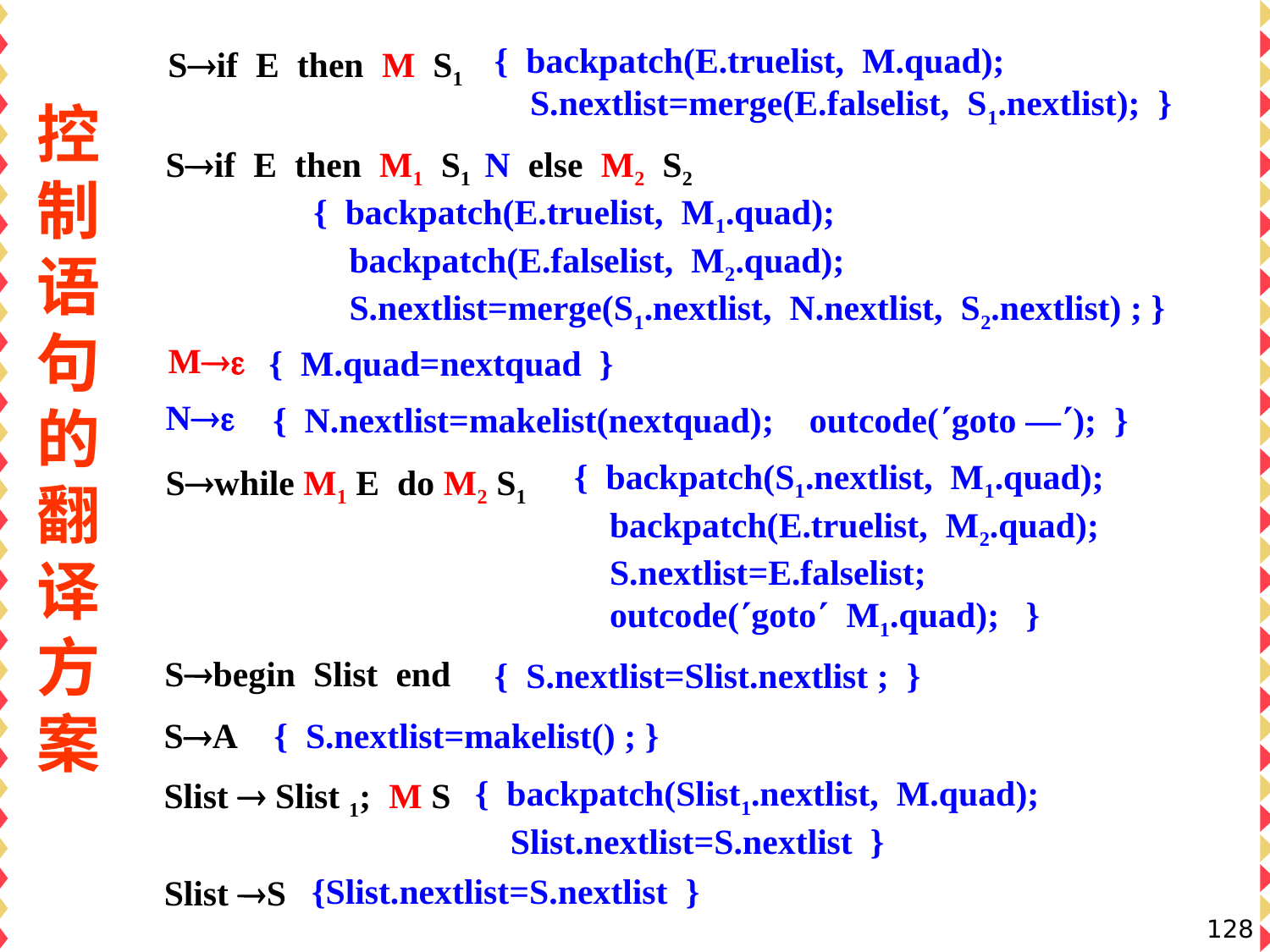

# 控制语句的翻译方案
{  backpatch(E.truelist,  M.quad);
    S.nextlist=merge(E.falselist,  S1.nextlist);  }
S→if  E  then  M  S1
S→if  E  then  M1  S1  N  else  M2  S2
{  backpatch(E.truelist,  M1.quad);
    backpatch(E.falselist,  M2.quad);
    S.nextlist=merge(S1.nextlist,  N.nextlist,  S2.nextlist) ; }
M→ε
{  M.quad=nextquad  }
N→ε
{  N.nextlist=makelist(nextquad);    outcode(′goto —′);  }
{  backpatch(S1.nextlist,  M1.quad);
    backpatch(E.truelist,  M2.quad);
    S.nextlist=E.falselist;
    outcode(′goto′  M1.quad);   }
S→while M1 E  do M2 S1
S→begin  Slist  end
{  S.nextlist=Slist.nextlist ;  }
S→A
{  S.nextlist=makelist() ; }
Slist → Slist 1;  M S
{  backpatch(Slist1.nextlist,  M.quad);
    Slist.nextlist=S.nextlist  }
{Slist.nextlist=S.nextlist  }
Slist →S
128